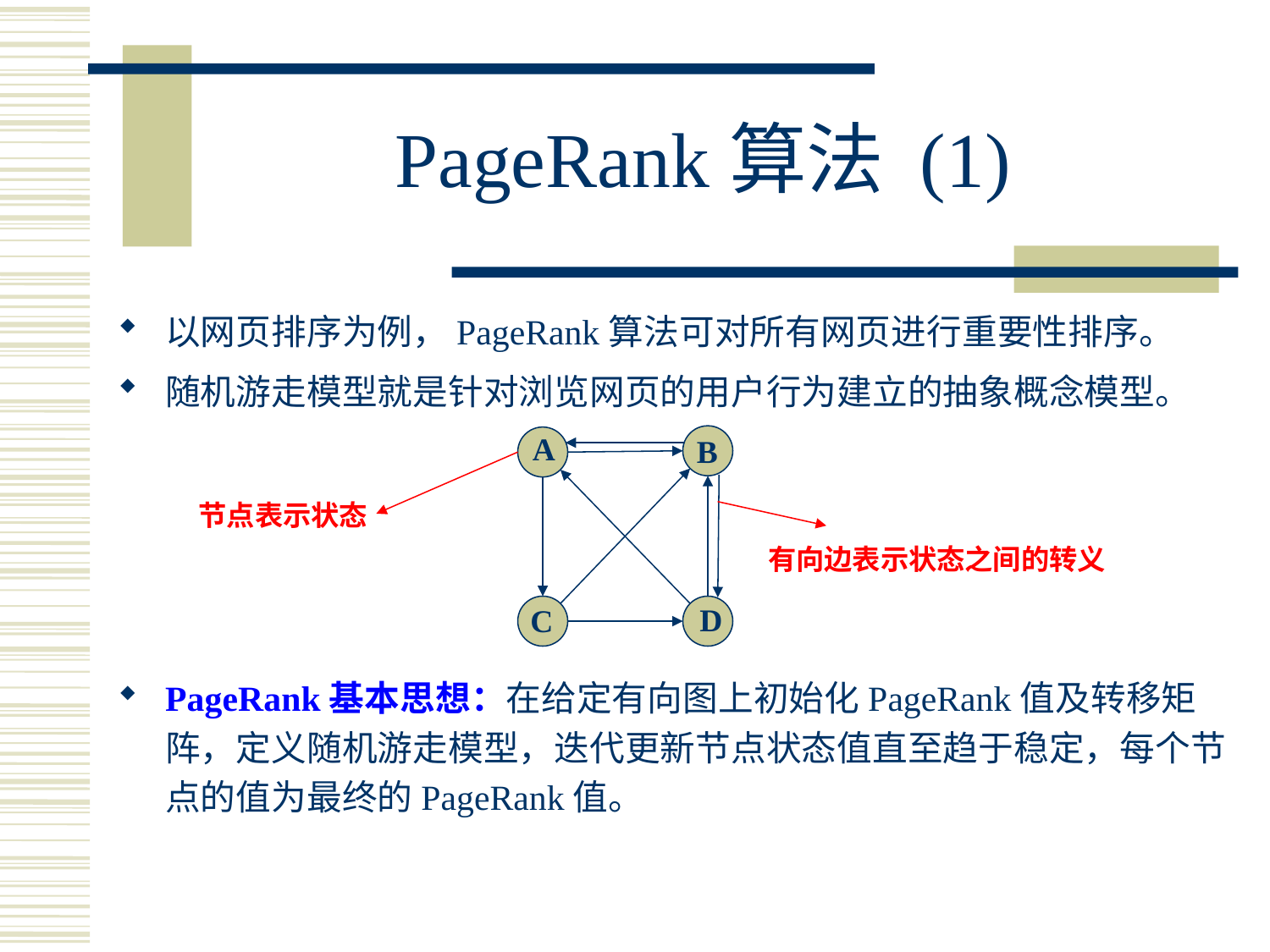

# PageRank算法 (1)
以网页排序为例，PageRank算法可对所有网页进行重要性排序。
随机游走模型就是针对浏览网页的用户行为建立的抽象概念模型。

PageRank基本思想：在给定有向图上初始化PageRank值及转移矩阵，定义随机游走模型，迭代更新节点状态值直至趋于稳定，每个节点的值为最终的PageRank值。

A
B

D
C

节点表示状态
有向边表示状态之间的转义